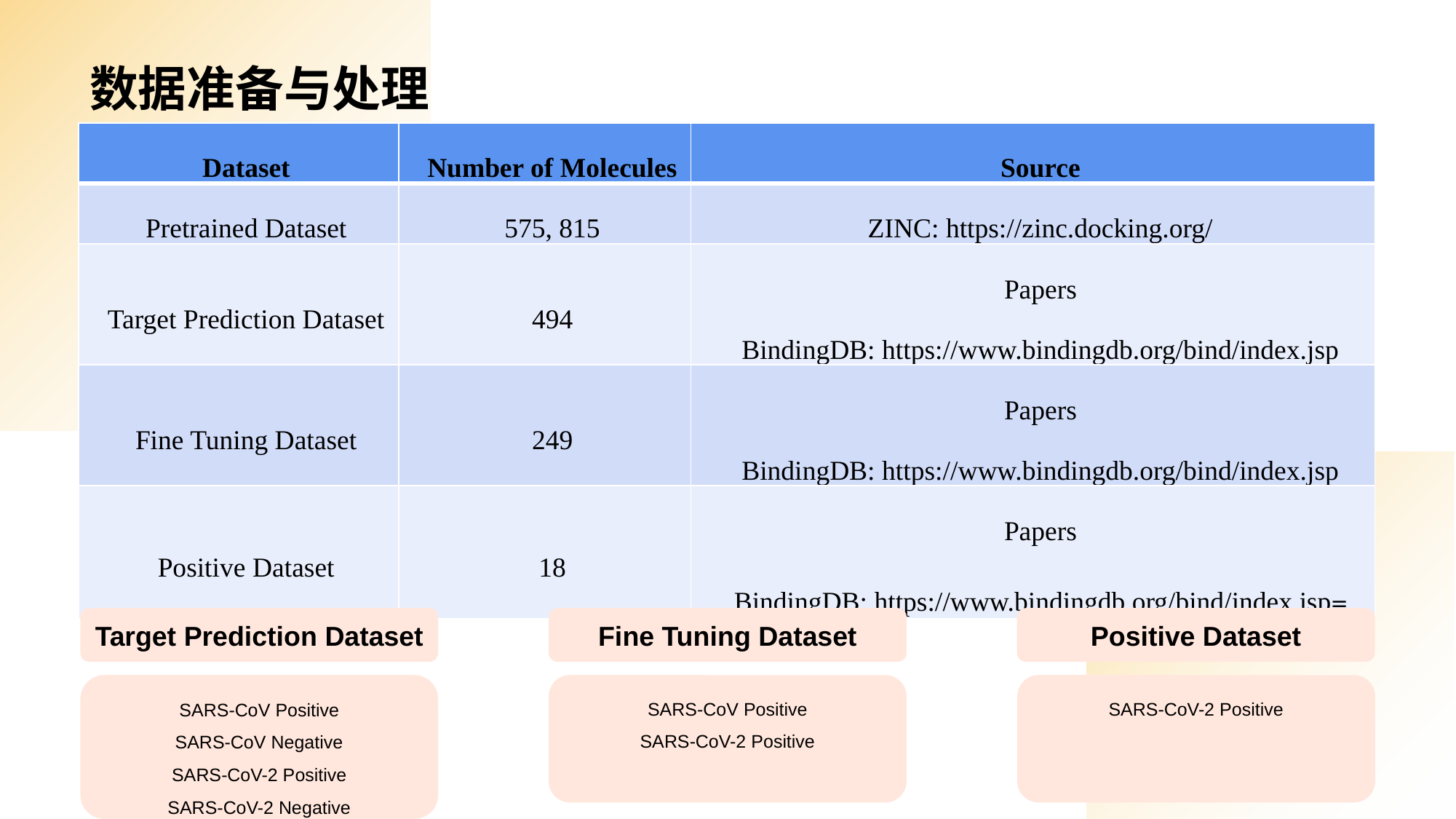

# 数据准备与处理
| Dataset | Number of Molecules | Source |
| --- | --- | --- |
| Pretrained Dataset | 575, 815 | ZINC: https://zinc.docking.org/ |
| Target Prediction Dataset | 494 | Papers BindingDB: https://www.bindingdb.org/bind/index.jsp |
| Fine Tuning Dataset | 249 | Papers BindingDB: https://www.bindingdb.org/bind/index.jsp |
| Positive Dataset | 18 | Papers BindingDB: https://www.bindingdb.org/bind/index.jsp= |
Fine Tuning Dataset
Positive Dataset
Target Prediction Dataset
SARS-CoV Positive
SARS-CoV Negative
SARS-CoV-2 Positive
SARS-CoV-2 Negative
SARS-CoV Positive
SARS-CoV-2 Positive
SARS-CoV-2 Positive
17